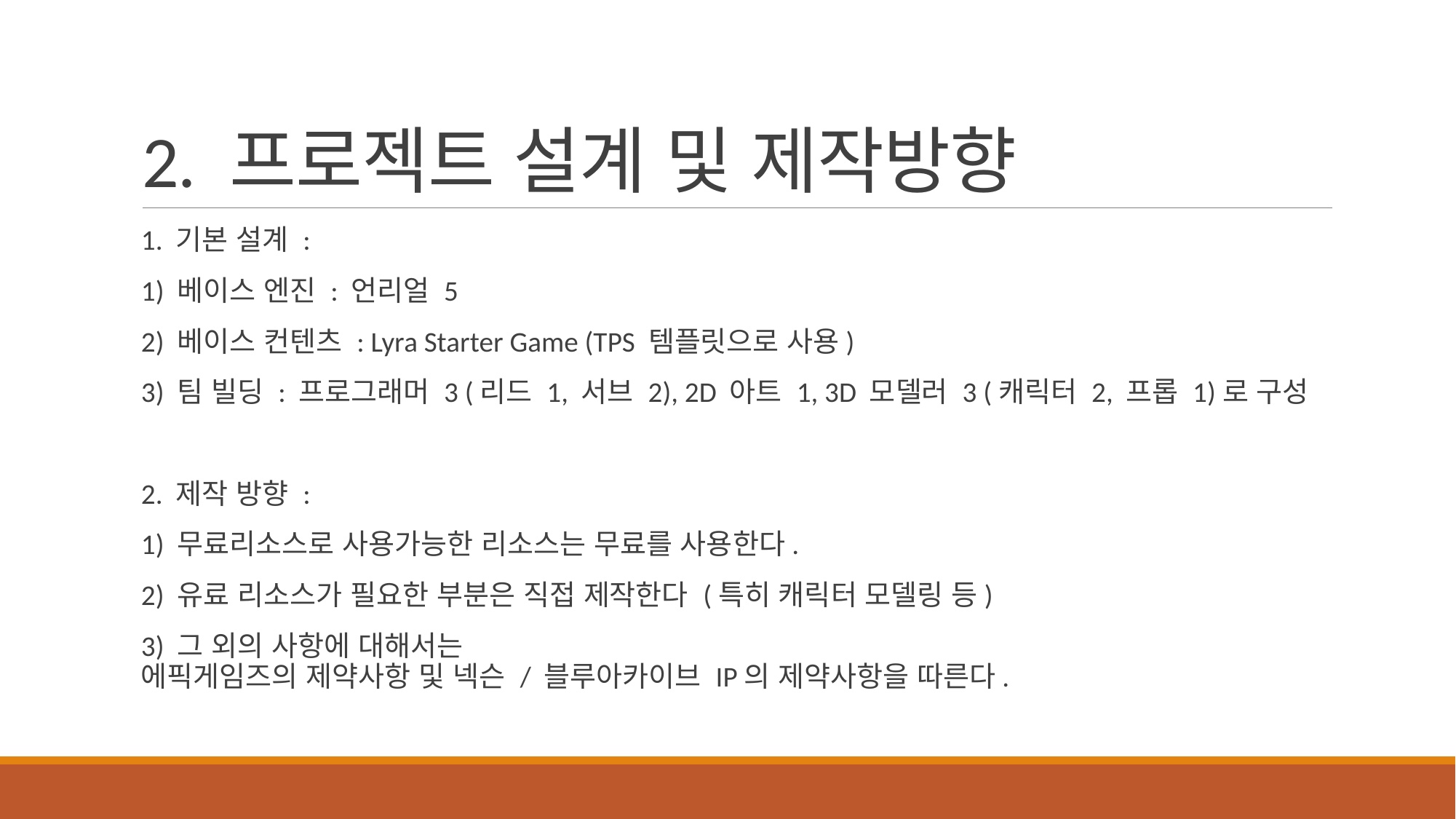

# 2. 프로젝트 설계 및 제작방향
1. 기본 설계 :
1) 베이스 엔진 : 언리얼 5
2) 베이스 컨텐츠 : Lyra Starter Game (TPS 템플릿으로 사용)
3) 팀 빌딩 : 프로그래머 3 (리드 1, 서브 2), 2D 아트 1, 3D 모델러 3 (캐릭터 2, 프롭 1)로 구성

2. 제작 방향 :
1) 무료리소스로 사용가능한 리소스는 무료를 사용한다.
2) 유료 리소스가 필요한 부분은 직접 제작한다 (특히 캐릭터 모델링 등)
3) 그 외의 사항에 대해서는
에픽게임즈의 제약사항 및 넥슨 / 블루아카이브 IP의 제약사항을 따른다.